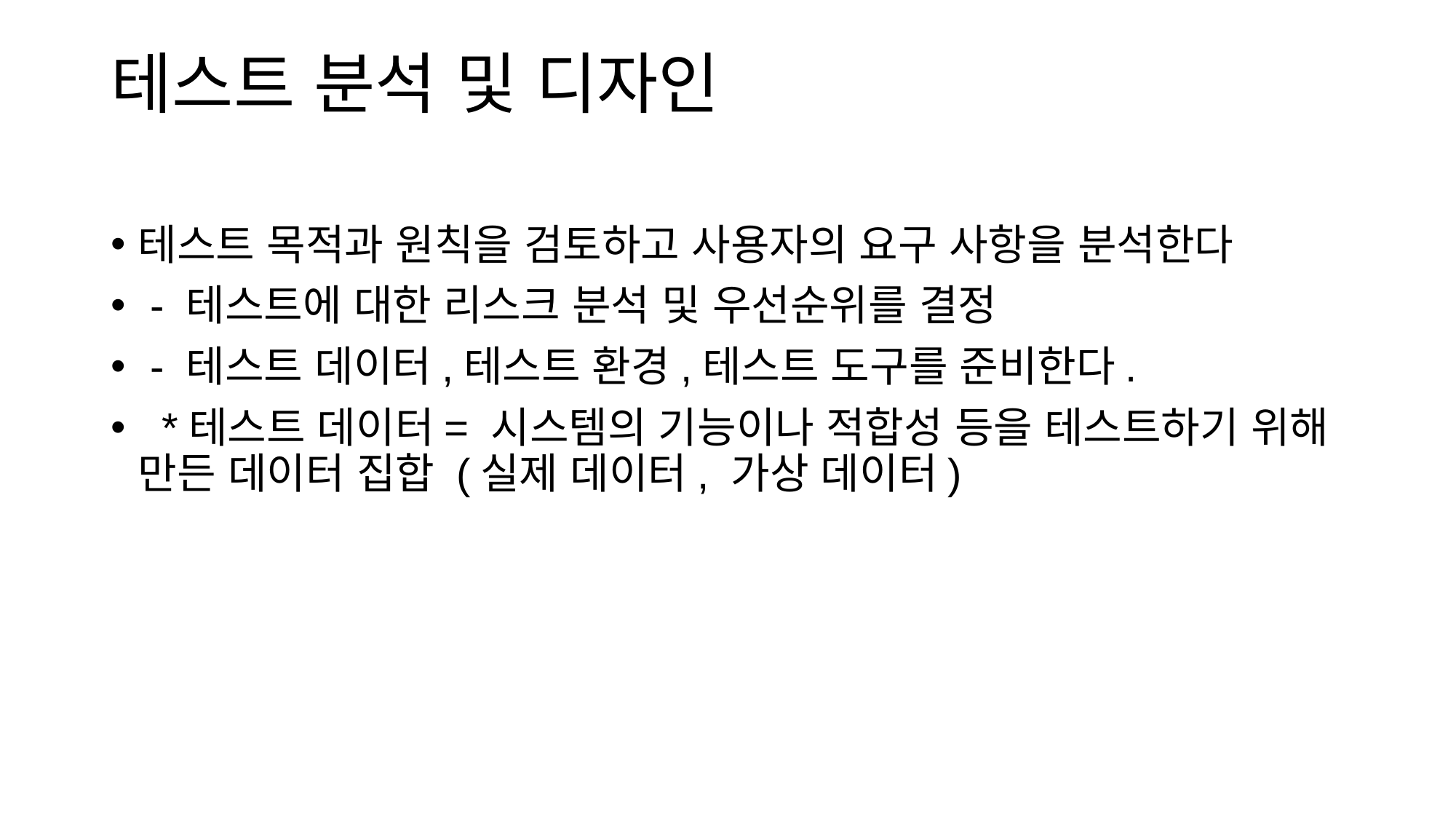

# 테스트 분석 및 디자인

테스트 목적과 원칙을 검토하고 사용자의 요구 사항을 분석한다
 - 테스트에 대한 리스크 분석 및 우선순위를 결정
 - 테스트 데이터,테스트 환경,테스트 도구를 준비한다.
  *테스트 데이터= 시스템의 기능이나 적합성 등을 테스트하기 위해 만든 데이터 집합 (실제 데이터, 가상 데이터)